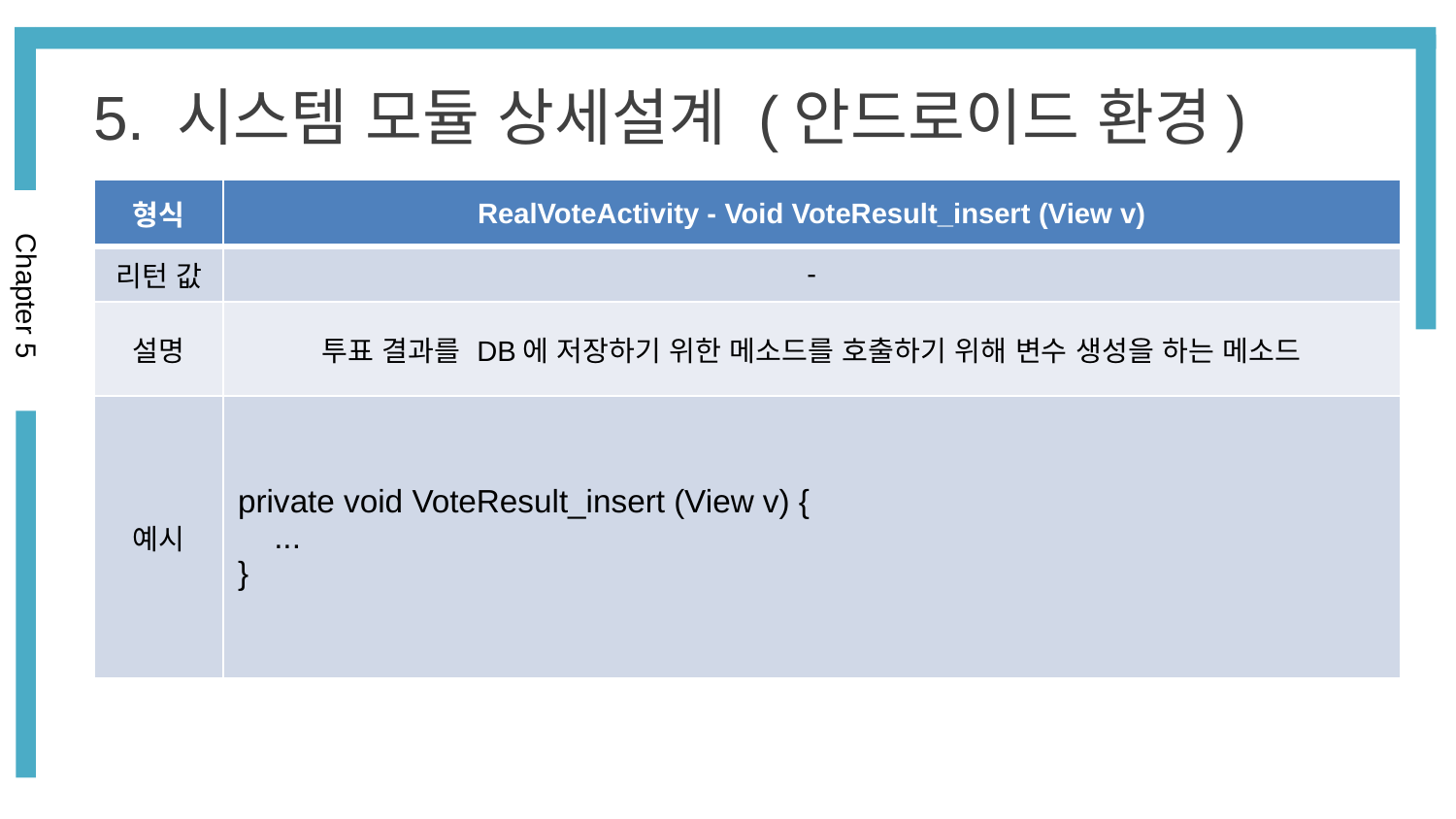

5. 시스템 모듈 상세설계 (안드로이드 환경)

| 형식 | RealVoteActivity - Void VoteResult\_insert (View v) |
| --- | --- |
| 리턴 값 | - |
| 설명 | 투표 결과를 DB에 저장하기 위한 메소드를 호출하기 위해 변수 생성을 하는 메소드 |
| 예시 | private void VoteResult\_insert (View v) { ... } |
Chapter 5